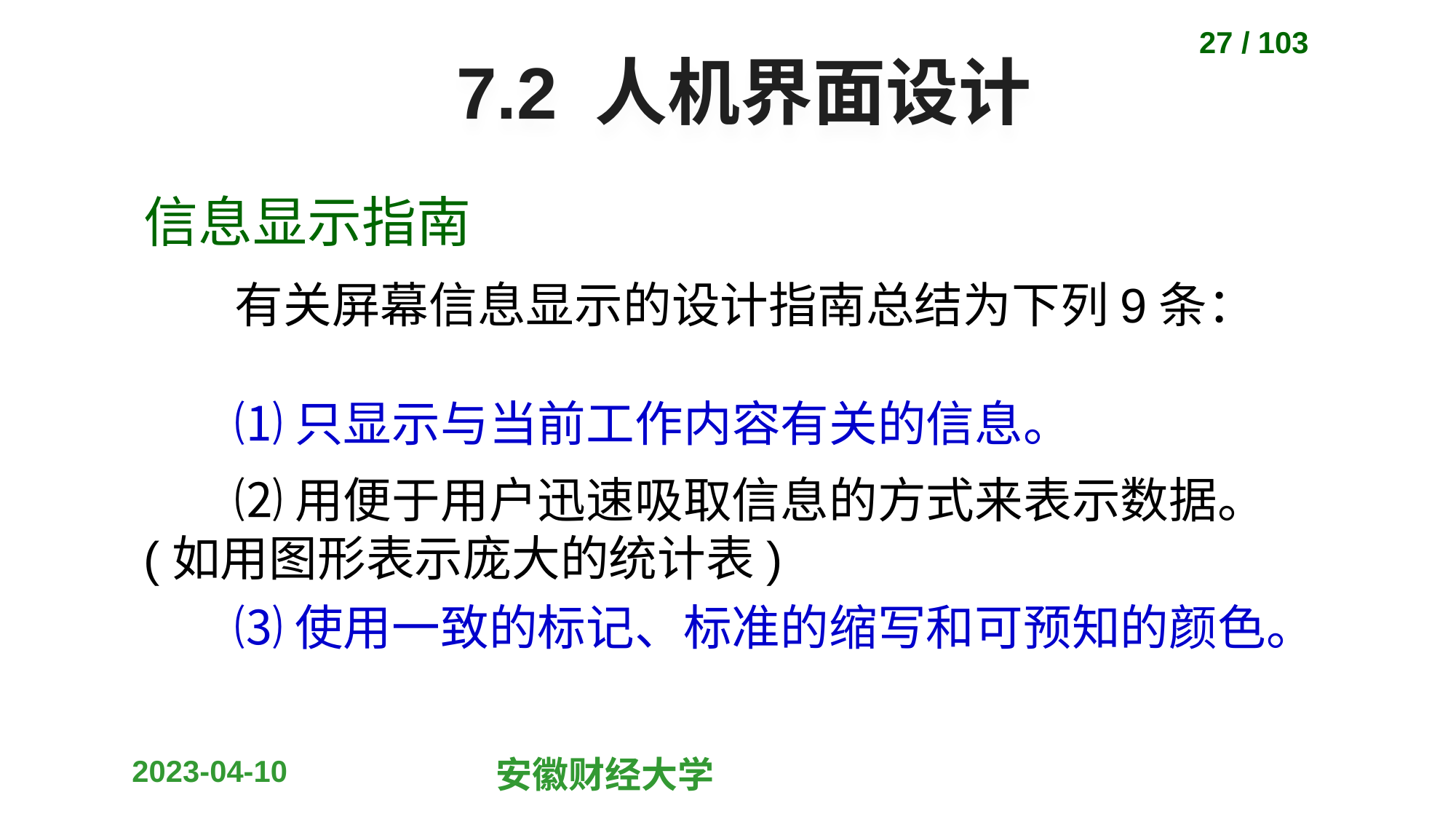

27 / 103
# 7.2 人机界面设计
信息显示指南
有关屏幕信息显示的设计指南总结为下列9条：
⑴只显示与当前工作内容有关的信息。
⑵用便于用户迅速吸取信息的方式来表示数据。(如用图形表示庞大的统计表)
⑶使用一致的标记、标准的缩写和可预知的颜色。
2023-04-10
安徽财经大学